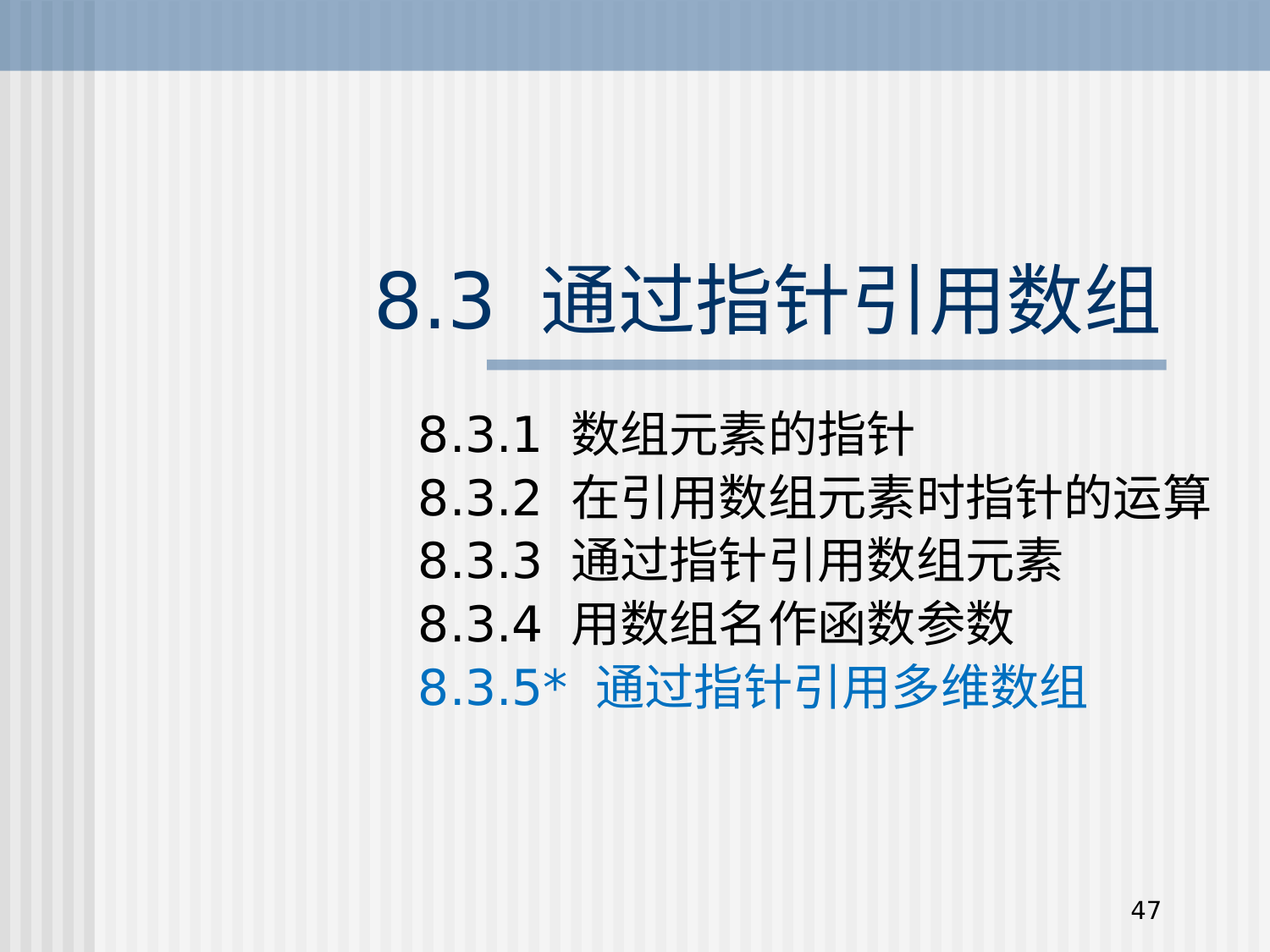

# 8.3 通过指针引用数组
8.3.1 数组元素的指针
8.3.2 在引用数组元素时指针的运算
8.3.3 通过指针引用数组元素
8.3.4 用数组名作函数参数
8.3.5* 通过指针引用多维数组
47